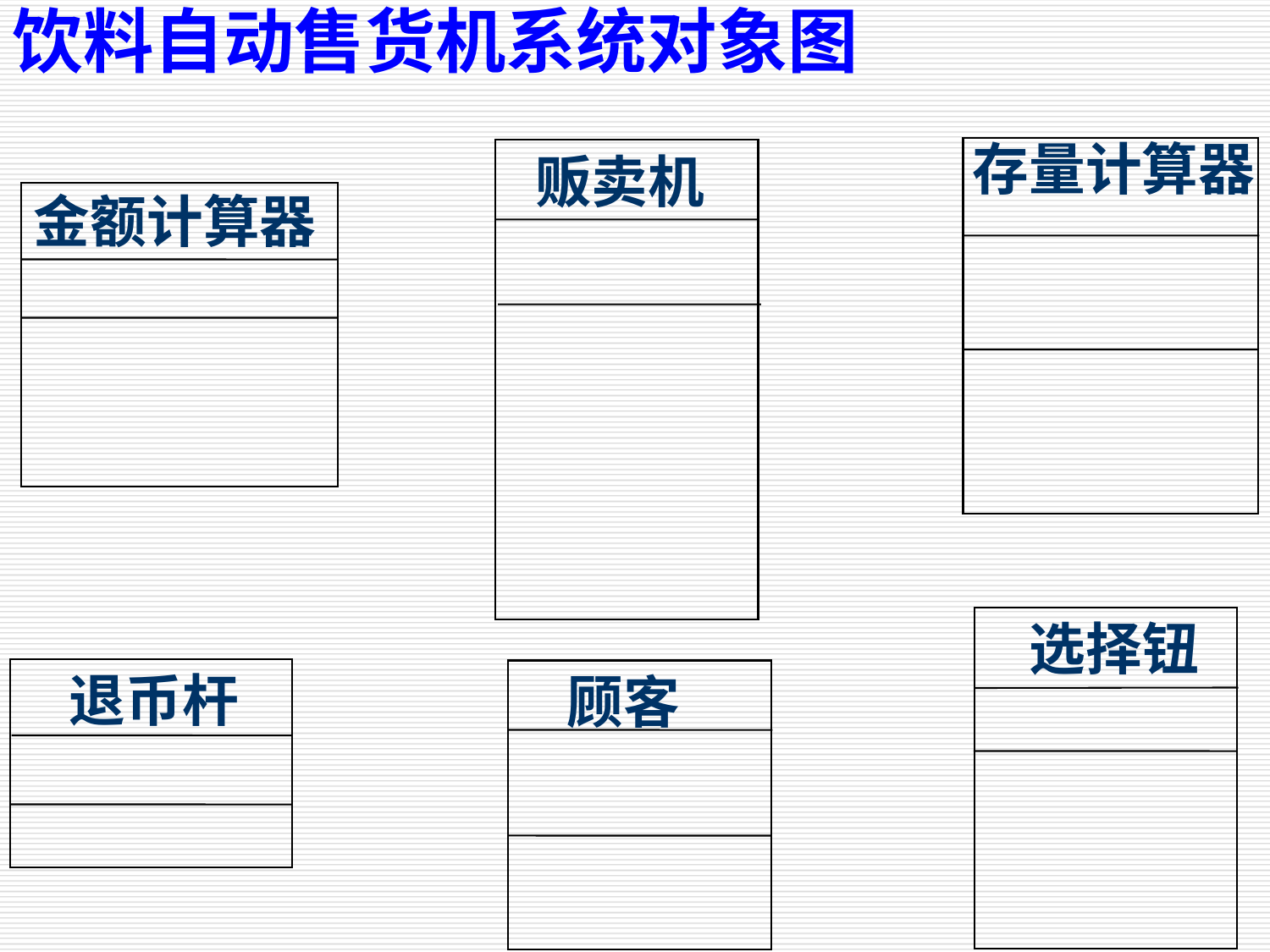

饮料自动售货机系统对象图
存量计算器

贩卖机
金额计算器

选择钮

退币杆

顾客